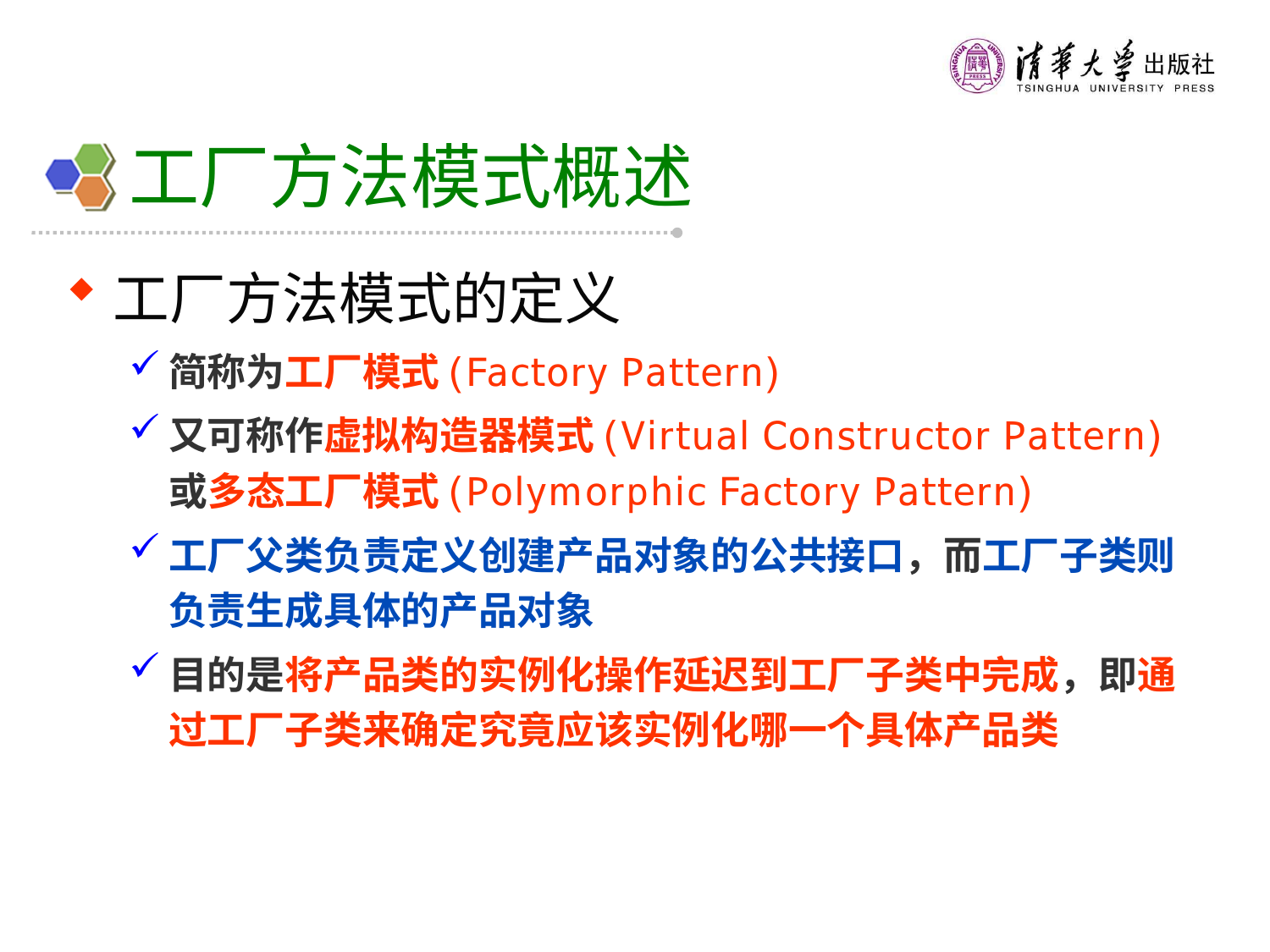

# 工厂方法模式概述
工厂方法模式的定义
简称为工厂模式(Factory Pattern)
又可称作虚拟构造器模式(Virtual Constructor Pattern)或多态工厂模式(Polymorphic Factory Pattern)
工厂父类负责定义创建产品对象的公共接口，而工厂子类则负责生成具体的产品对象
目的是将产品类的实例化操作延迟到工厂子类中完成，即通过工厂子类来确定究竟应该实例化哪一个具体产品类